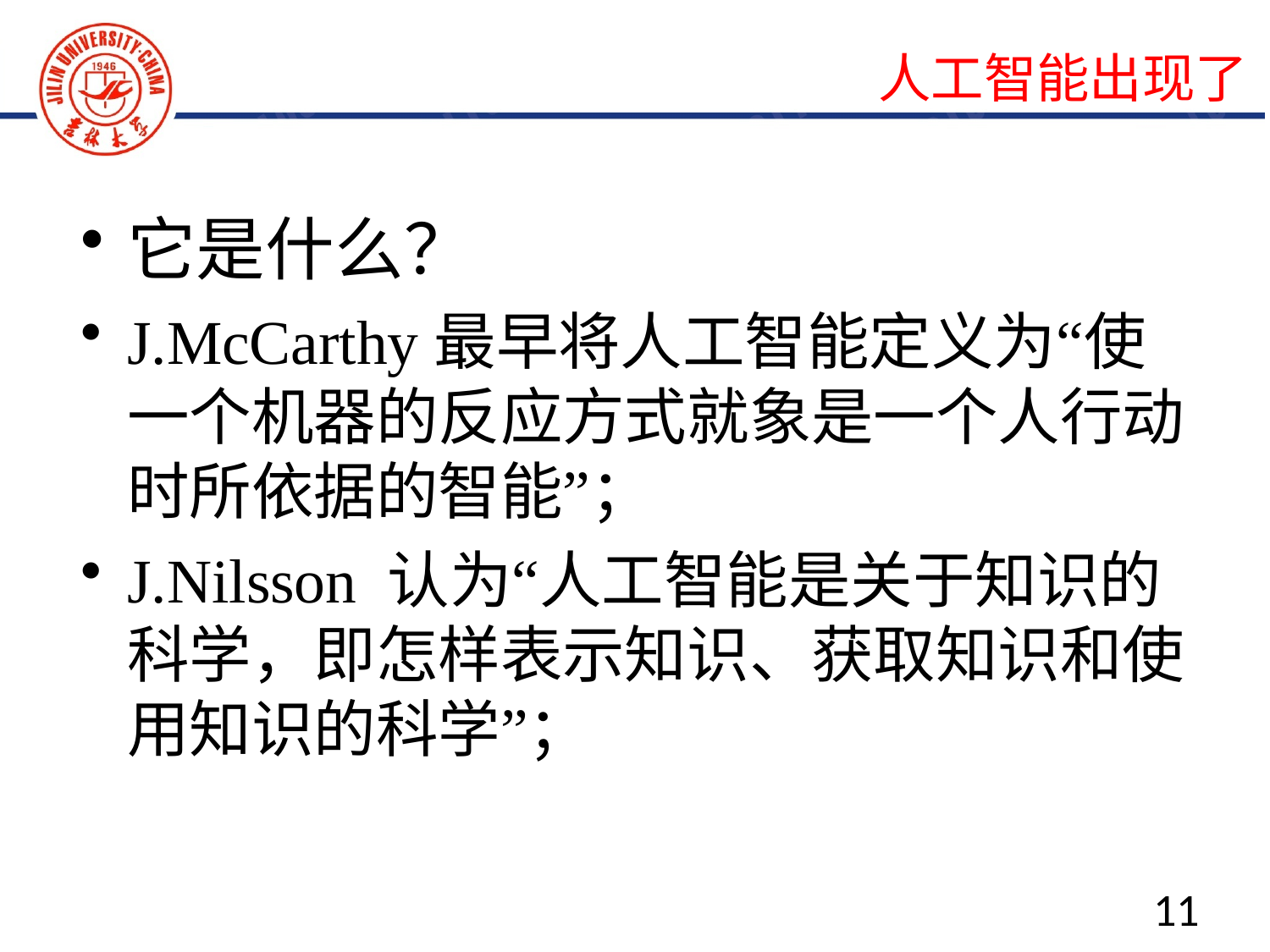

人工智能出现了
它是什么？
J.McCarthy最早将人工智能定义为“使一个机器的反应方式就象是一个人行动时所依据的智能”；
J.Nilsson 认为“人工智能是关于知识的科学，即怎样表示知识、获取知识和使用知识的科学”；
11